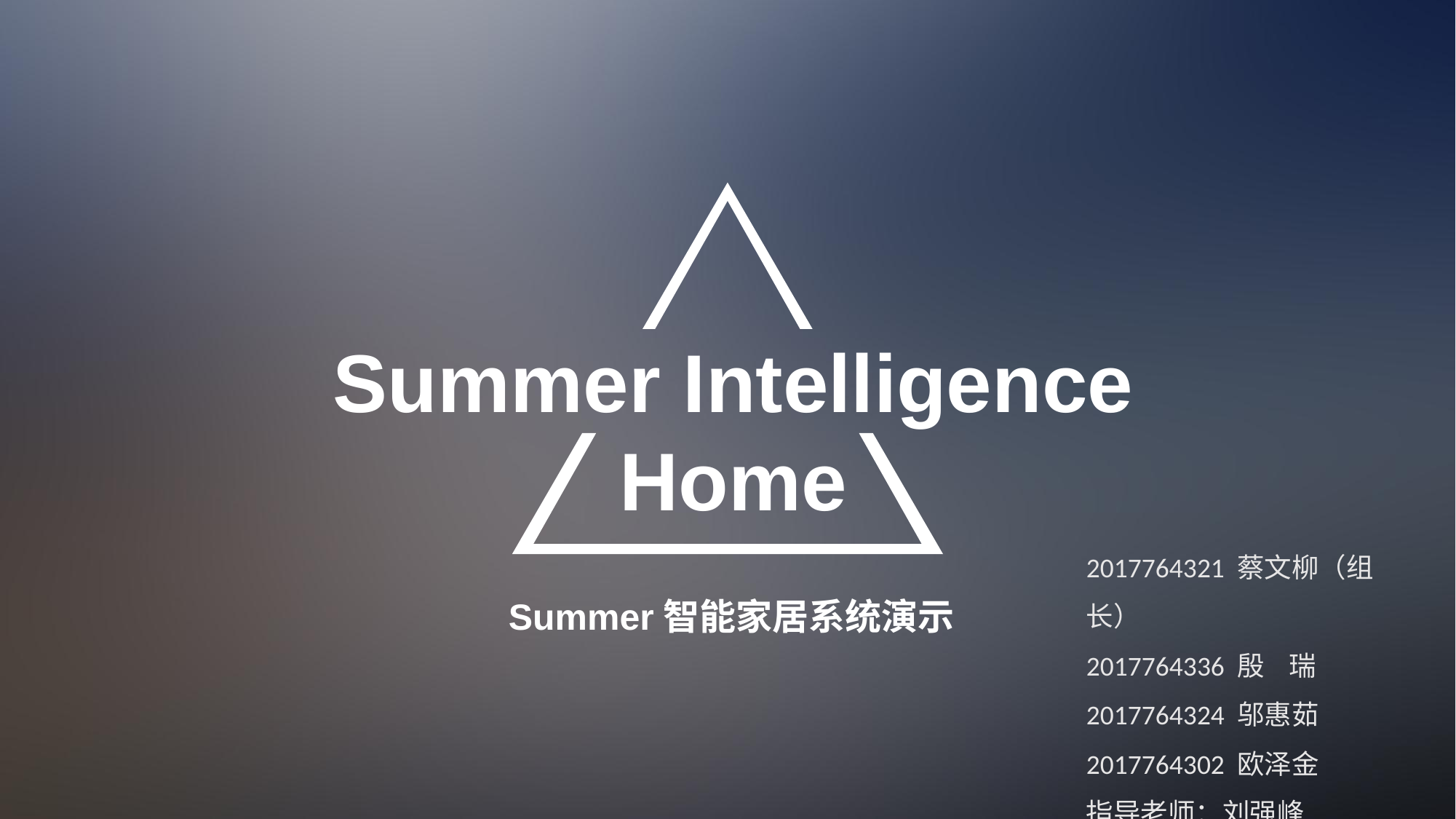

Summer Intelligence Home
2017764321 蔡文柳（组长）
2017764336 殷    瑞
2017764324 邬惠茹
2017764302 欧泽金
指导老师：刘强峰
Summer智能家居系统演示